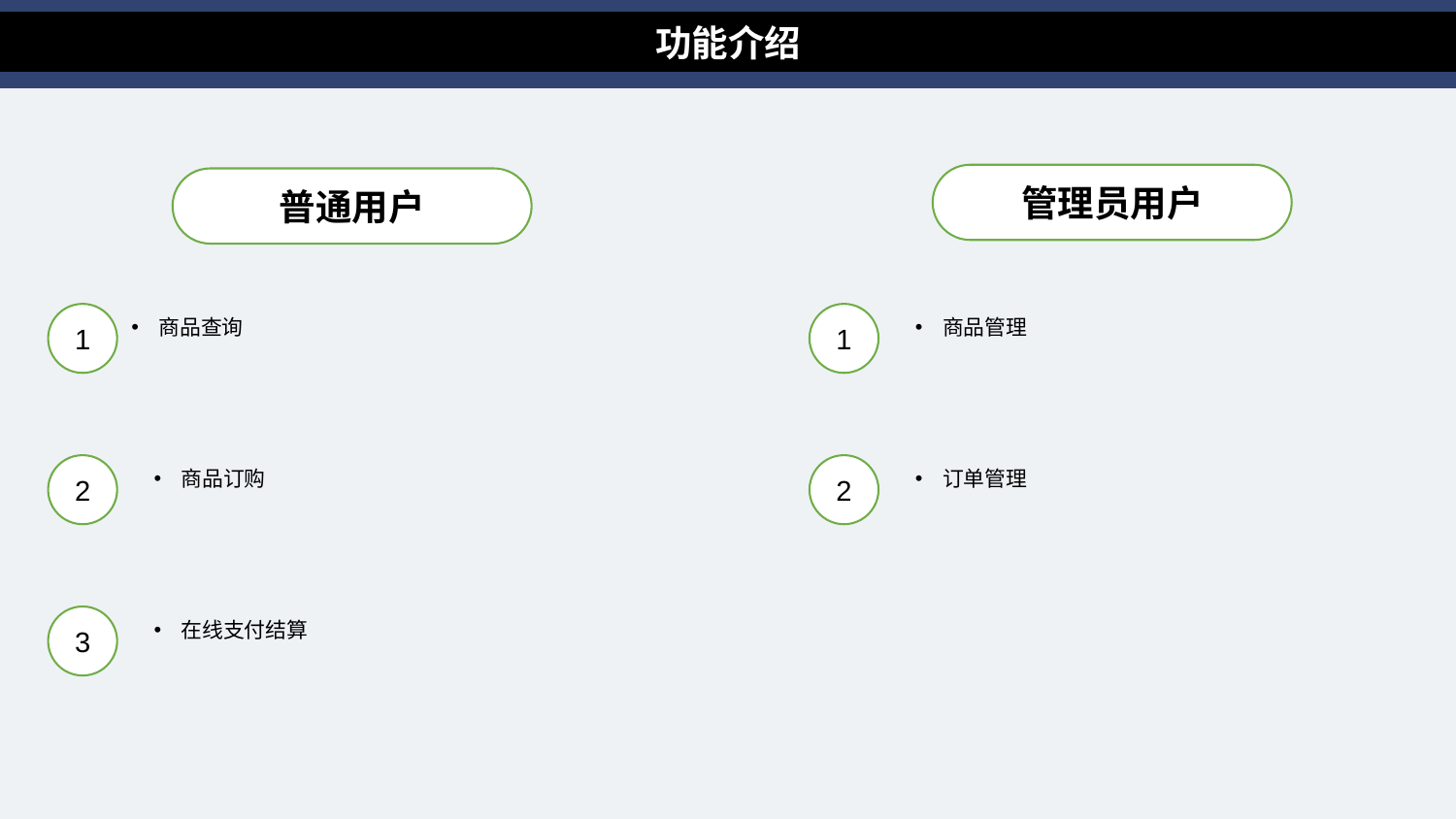

功能介绍
管理员用户
普通用户
商品查询
商品管理
1
1
商品订购
订单管理
2
2
在线支付结算
3